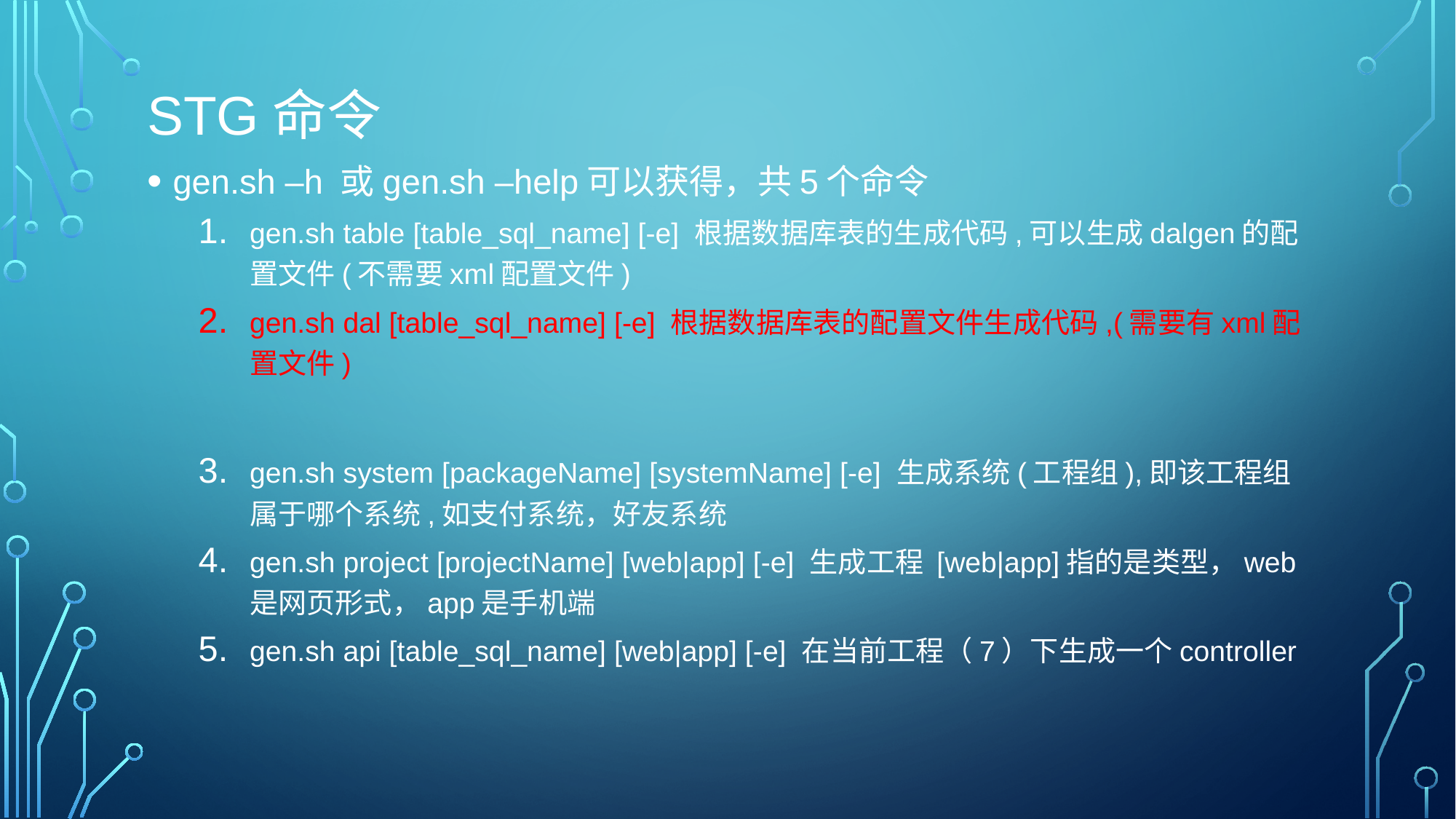

# Stg命令
gen.sh –h 或gen.sh –help可以获得，共5个命令
gen.sh table [table_sql_name] [-e] 根据数据库表的生成代码,可以生成dalgen的配置文件(不需要xml配置文件)
gen.sh dal [table_sql_name] [-e] 根据数据库表的配置文件生成代码,(需要有xml配置文件)

gen.sh system [packageName] [systemName] [-e] 生成系统(工程组),即该工程组属于哪个系统,如支付系统，好友系统
gen.sh project [projectName] [web|app] [-e] 生成工程 [web|app]指的是类型，web是网页形式，app是手机端
gen.sh api [table_sql_name] [web|app] [-e] 在当前工程（7）下生成一个controller